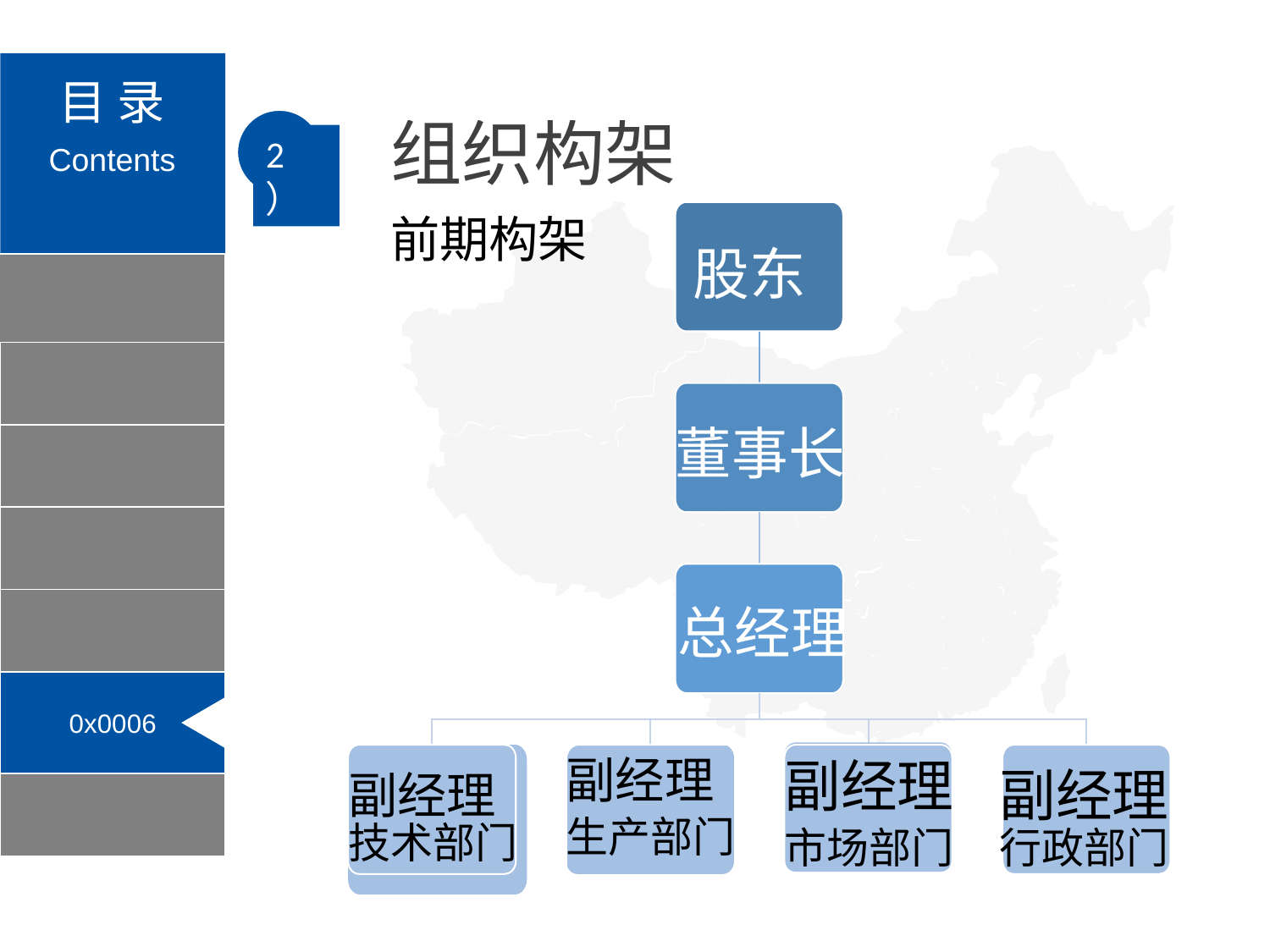

目 录
Contents

0x0006

组织构架

2）
前期构架

股东

董事长

总经理

副经理

副经理
副经理
副经理
生产部门
技术部门
市场部门
行政部门